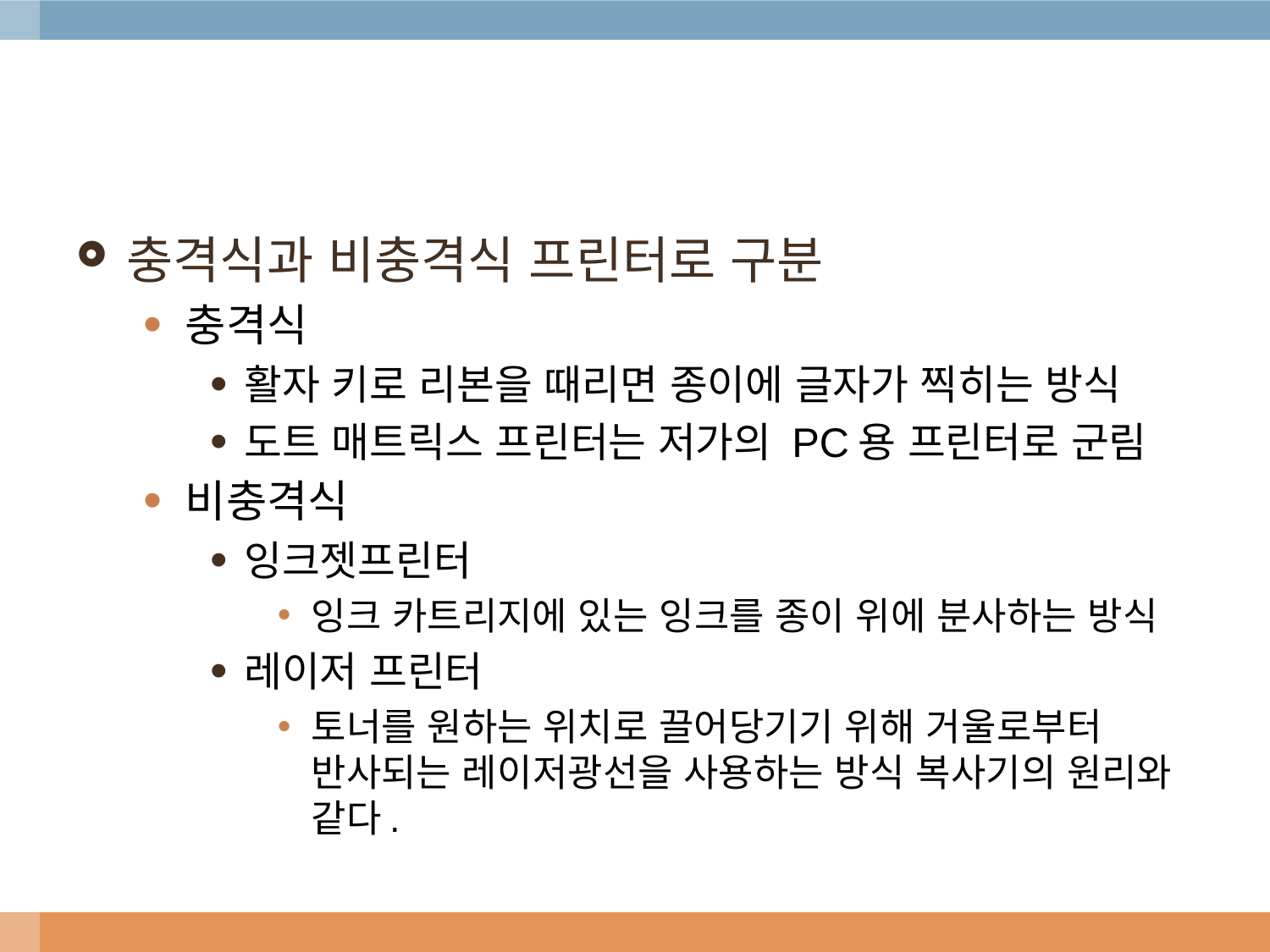

#
충격식과 비충격식 프린터로 구분
충격식
활자 키로 리본을 때리면 종이에 글자가 찍히는 방식
도트 매트릭스 프린터는 저가의 PC용 프린터로 군림
비충격식
잉크젯프린터
잉크 카트리지에 있는 잉크를 종이 위에 분사하는 방식
레이저 프린터
토너를 원하는 위치로 끌어당기기 위해 거울로부터 반사되는 레이저광선을 사용하는 방식 복사기의 원리와 같다.